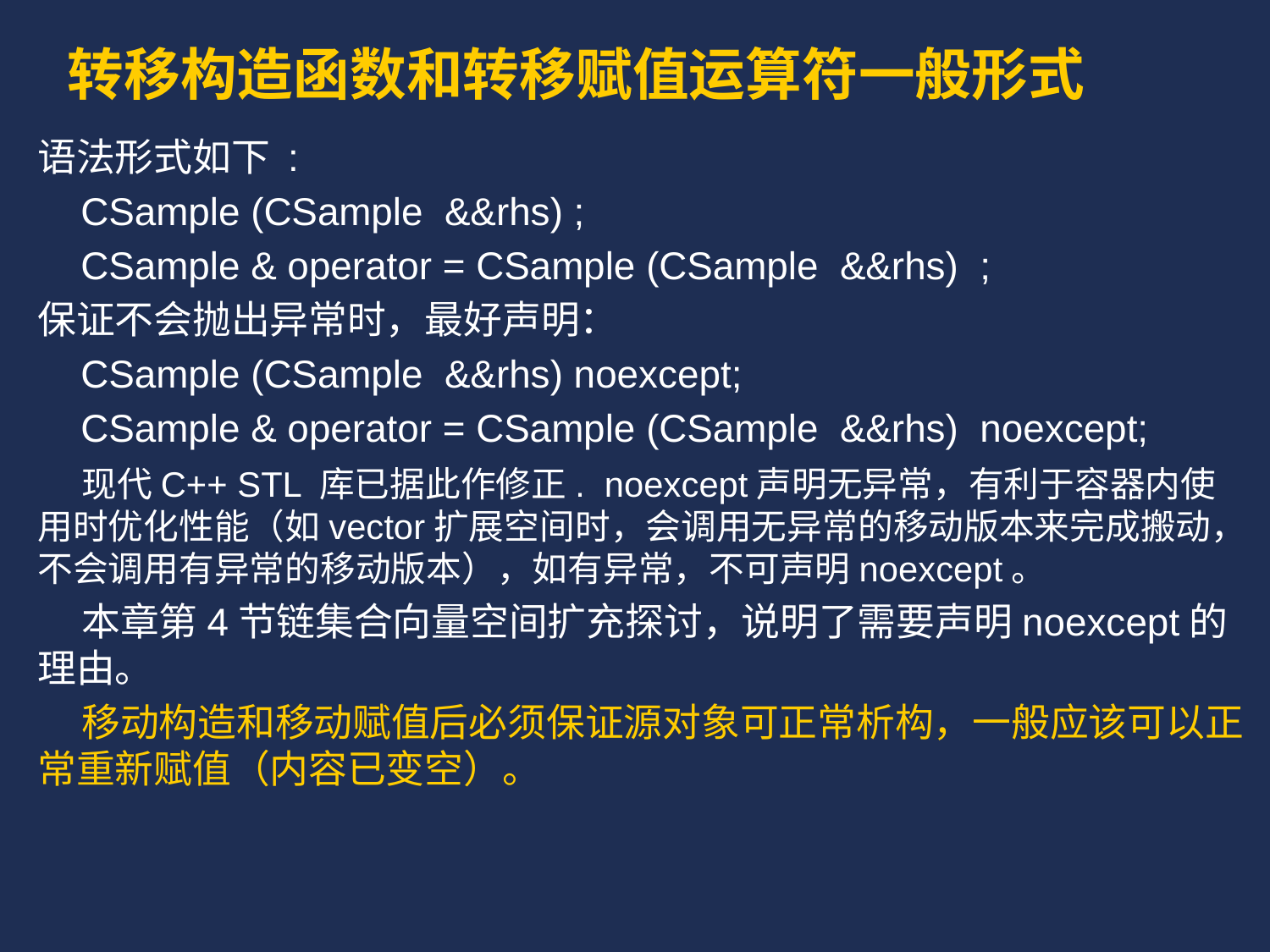

# 转移构造函数和转移赋值运算符一般形式
语法形式如下 :
    CSample (CSample  &&rhs) ;
    CSample & operator = CSample (CSample  &&rhs)  ;
保证不会抛出异常时，最好声明：
    CSample (CSample  &&rhs) noexcept;
    CSample & operator = CSample (CSample  &&rhs)  noexcept;
    现代C++ STL 库已据此作修正.  noexcept声明无异常，有利于容器内使用时优化性能（如vector扩展空间时，会调用无异常的移动版本来完成搬动，不会调用有异常的移动版本），如有异常，不可声明noexcept。
    本章第4节链集合向量空间扩充探讨，说明了需要声明noexcept的理由。
    移动构造和移动赋值后必须保证源对象可正常析构，一般应该可以正常重新赋值（内容已变空）。